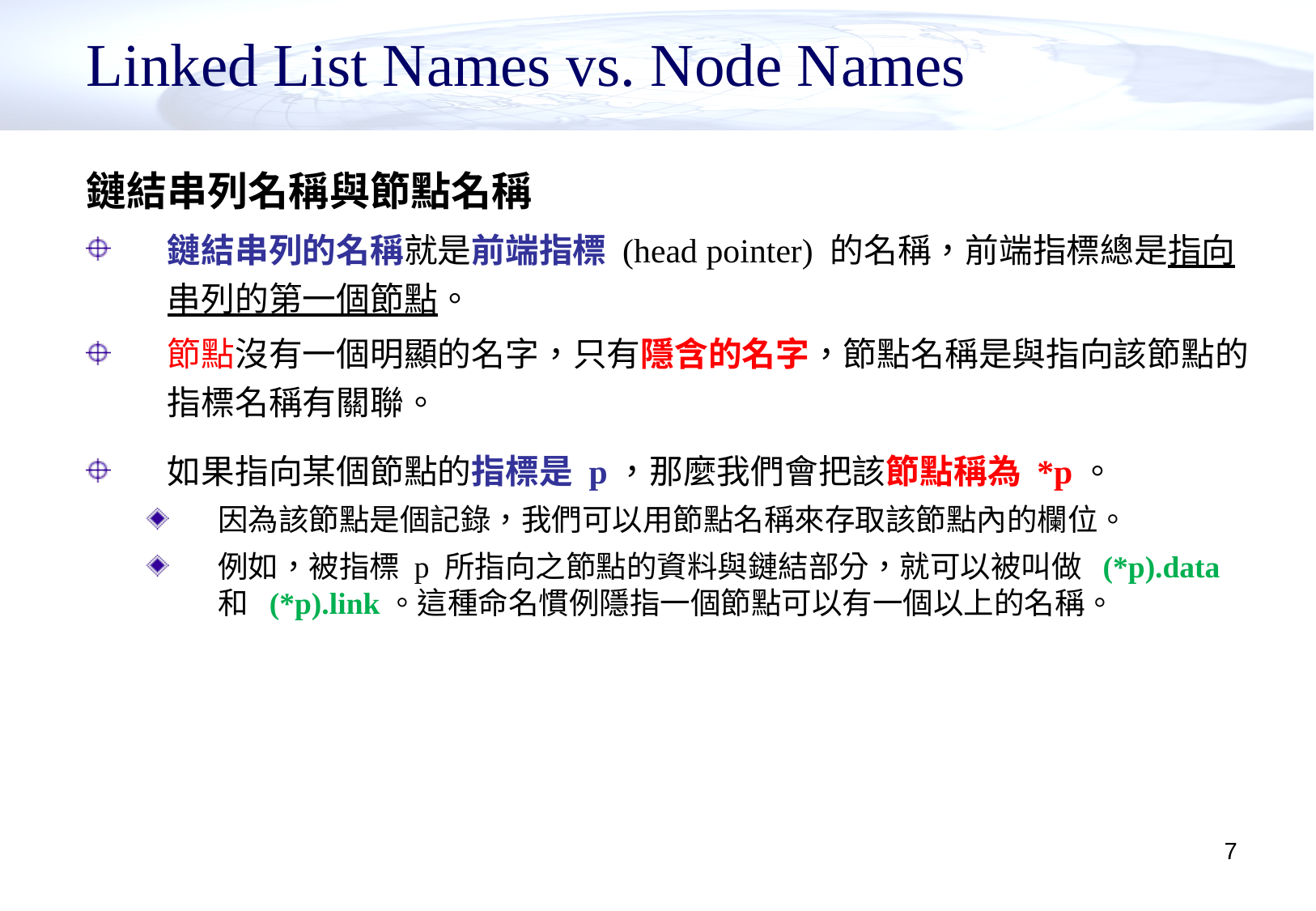

# Linked List Names vs. Node Names
鏈結串列名稱與節點名稱
鏈結串列的名稱就是前端指標 (head pointer) 的名稱，前端指標總是指向串列的第一個節點。
節點沒有一個明顯的名字，只有隱含的名字，節點名稱是與指向該節點的指標名稱有關聯。
如果指向某個節點的指標是 p，那麼我們會把該節點稱為 *p。
因為該節點是個記錄，我們可以用節點名稱來存取該節點內的欄位。
例如，被指標 p 所指向之節點的資料與鏈結部分，就可以被叫做  (*p).data 和  (*p).link。這種命名慣例隱指一個節點可以有一個以上的名稱。
7